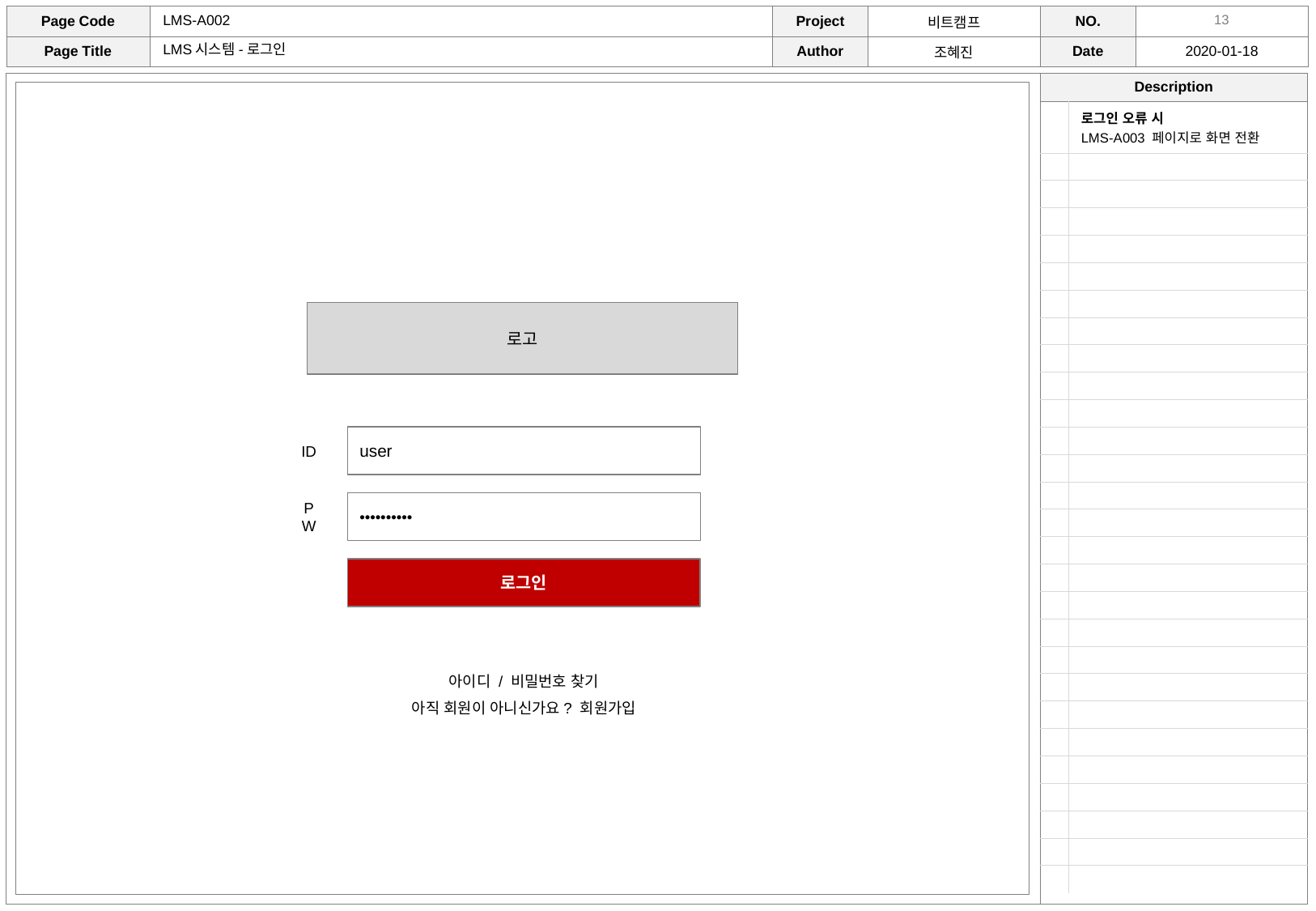

LMS-A002
LMS시스템-로그인

|  | 로그인 오류 시 LMS-A003 페이지로 화면 전환 |
| --- | --- |
|  |  |
|  |  |
|  |  |
|  |  |
|  |  |
|  |  |
|  |  |
|  |  |
|  |  |
|  |  |
|  |  |
|  |  |
|  |  |
|  |  |
|  |  |
|  |  |
|  |  |
|  |  |
|  |  |
|  |  |
|  |  |
|  |  |
|  |  |
|  |  |
|  |  |
|  |  |
|  |  |
로고
ID
user
PW
••••••••••
로그인
아이디 / 비밀번호 찾기
아직 회원이 아니신가요? 회원가입